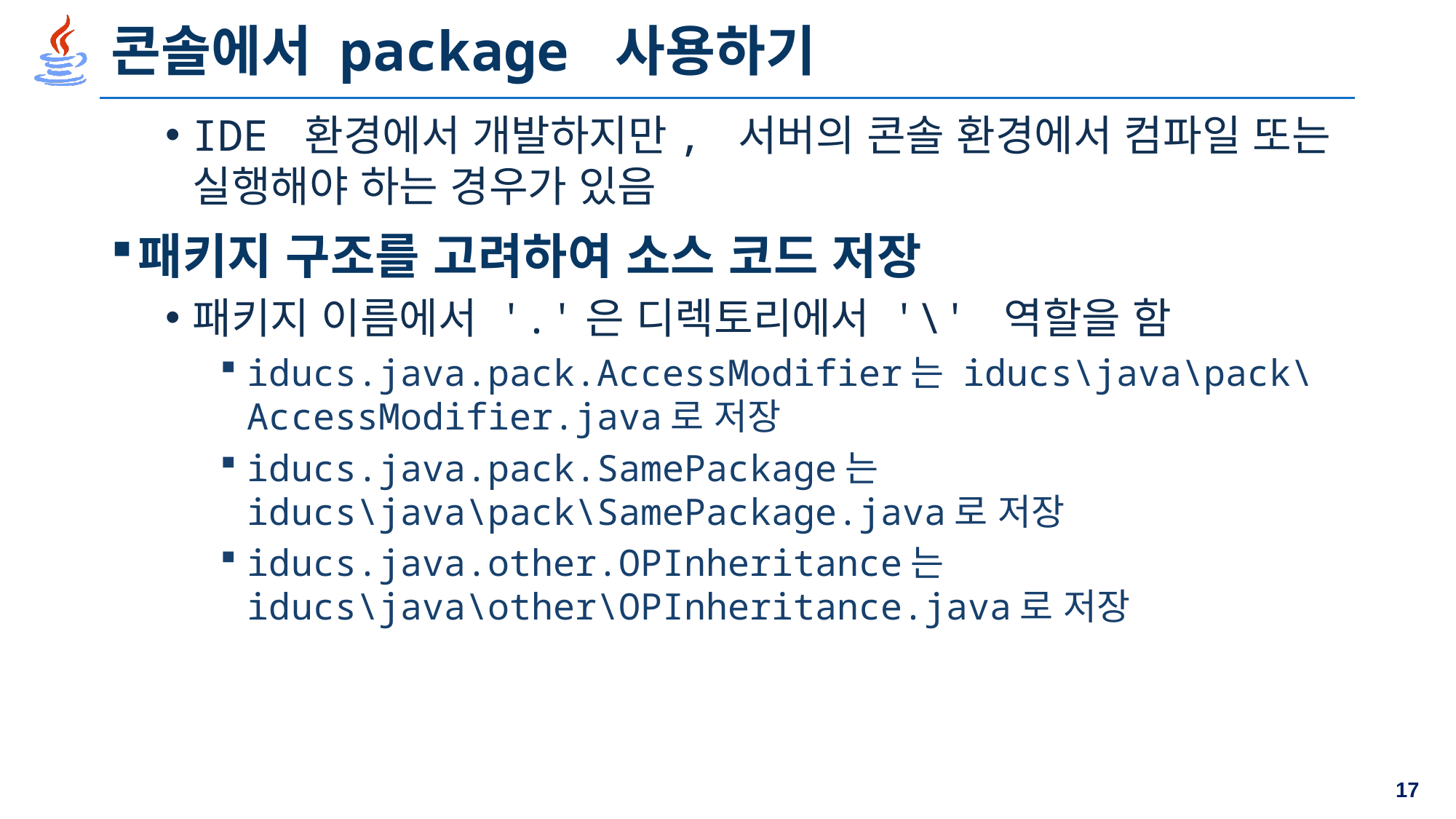

# 콘솔에서 package 사용하기
IDE 환경에서 개발하지만, 서버의 콘솔 환경에서 컴파일 또는 실행해야 하는 경우가 있음
패키지 구조를 고려하여 소스 코드 저장
패키지 이름에서 '.'은 디렉토리에서 '\' 역할을 함
iducs.java.pack.AccessModifier는 iducs\java\pack\AccessModifier.java로 저장
iducs.java.pack.SamePackage는
iducs\java\pack\SamePackage.java로 저장
iducs.java.other.OPInheritance는
iducs\java\other\OPInheritance.java로 저장
17